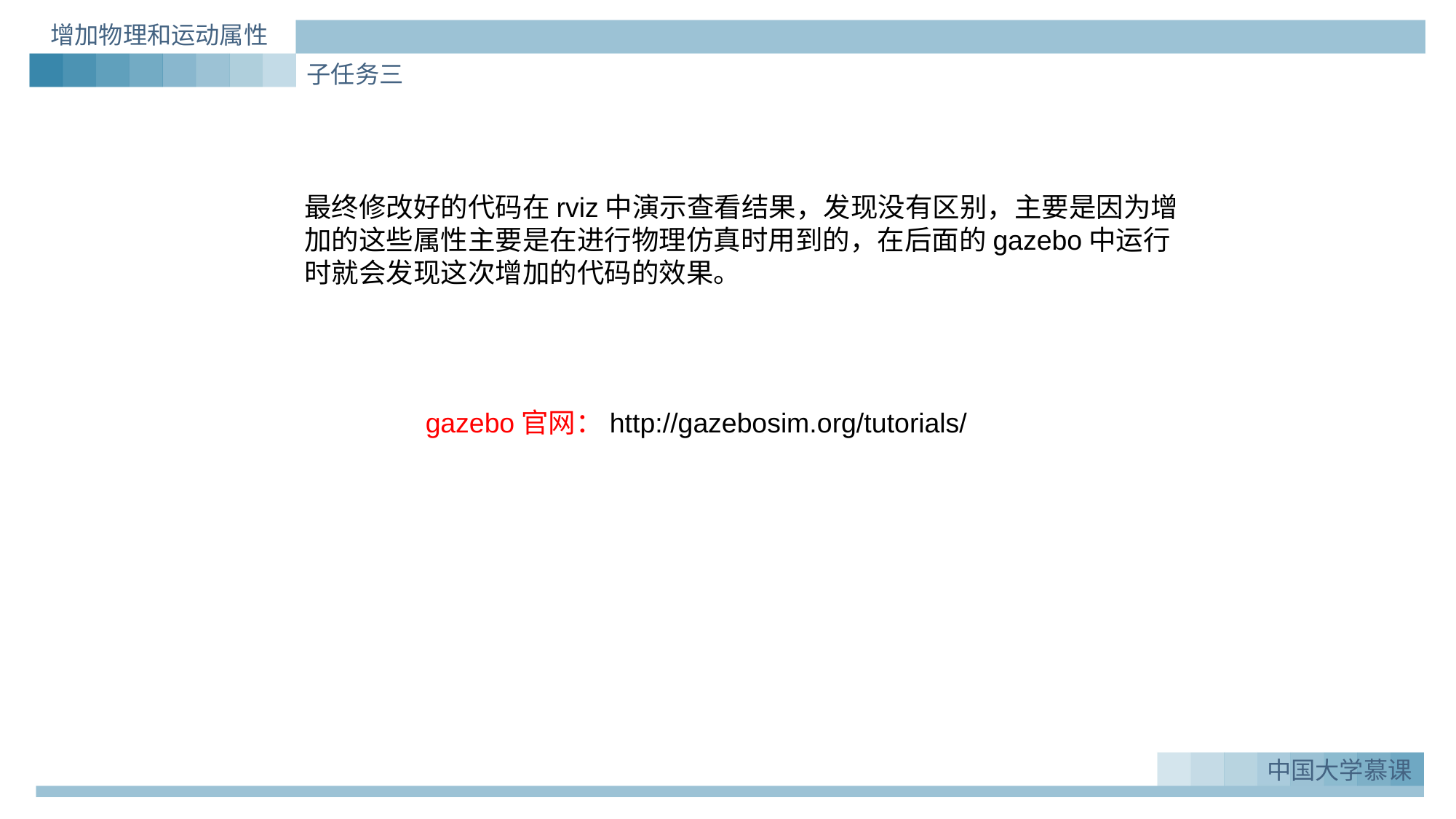

增加物理和运动属性
子任务三
最终修改好的代码在rviz中演示查看结果，发现没有区别，主要是因为增加的这些属性主要是在进行物理仿真时用到的，在后面的gazebo中运行时就会发现这次增加的代码的效果。
gazebo官网：http://gazebosim.org/tutorials/
中国大学慕课